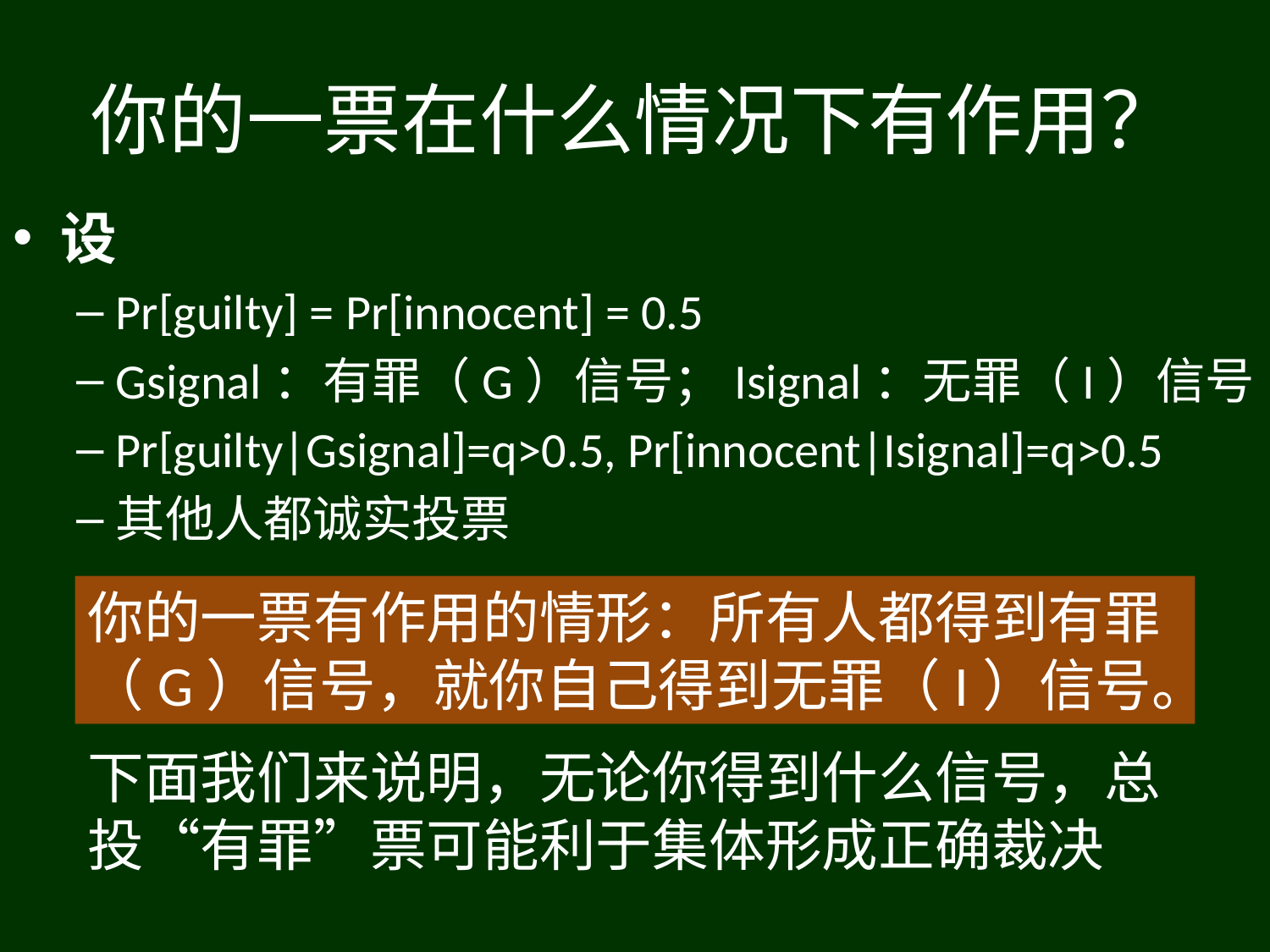

# 你的一票在什么情况下有作用？
设
Pr[guilty] = Pr[innocent] = 0.5
Gsignal：有罪（G）信号；Isignal：无罪（I）信号
Pr[guilty|Gsignal]=q>0.5, Pr[innocent|Isignal]=q>0.5
其他人都诚实投票
你的一票有作用的情形：所有人都得到有罪（G）信号，就你自己得到无罪（I）信号。
下面我们来说明，无论你得到什么信号，总投“有罪”票可能利于集体形成正确裁决